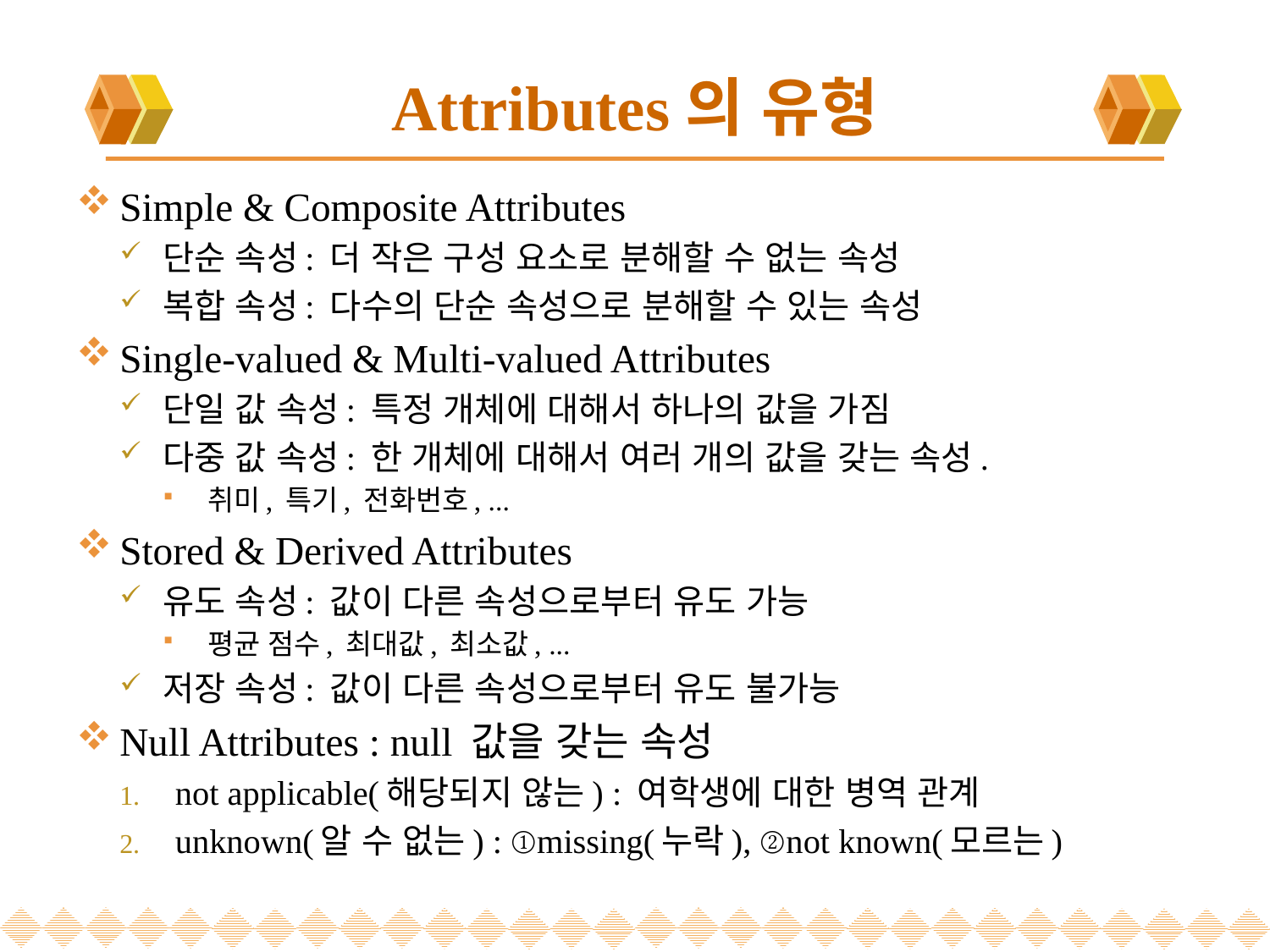

# Attributes의 유형
Simple & Composite Attributes
단순 속성: 더 작은 구성 요소로 분해할 수 없는 속성
복합 속성: 다수의 단순 속성으로 분해할 수 있는 속성
Single-valued & Multi-valued Attributes
단일 값 속성: 특정 개체에 대해서 하나의 값을 가짐
다중 값 속성: 한 개체에 대해서 여러 개의 값을 갖는 속성.
취미, 특기, 전화번호, ...
Stored & Derived Attributes
유도 속성: 값이 다른 속성으로부터 유도 가능
평균 점수, 최대값, 최소값, ...
저장 속성: 값이 다른 속성으로부터 유도 불가능
Null Attributes : null 값을 갖는 속성
not applicable(해당되지 않는) : 여학생에 대한 병역 관계
unknown(알 수 없는) : ①missing(누락), ②not known(모르는)